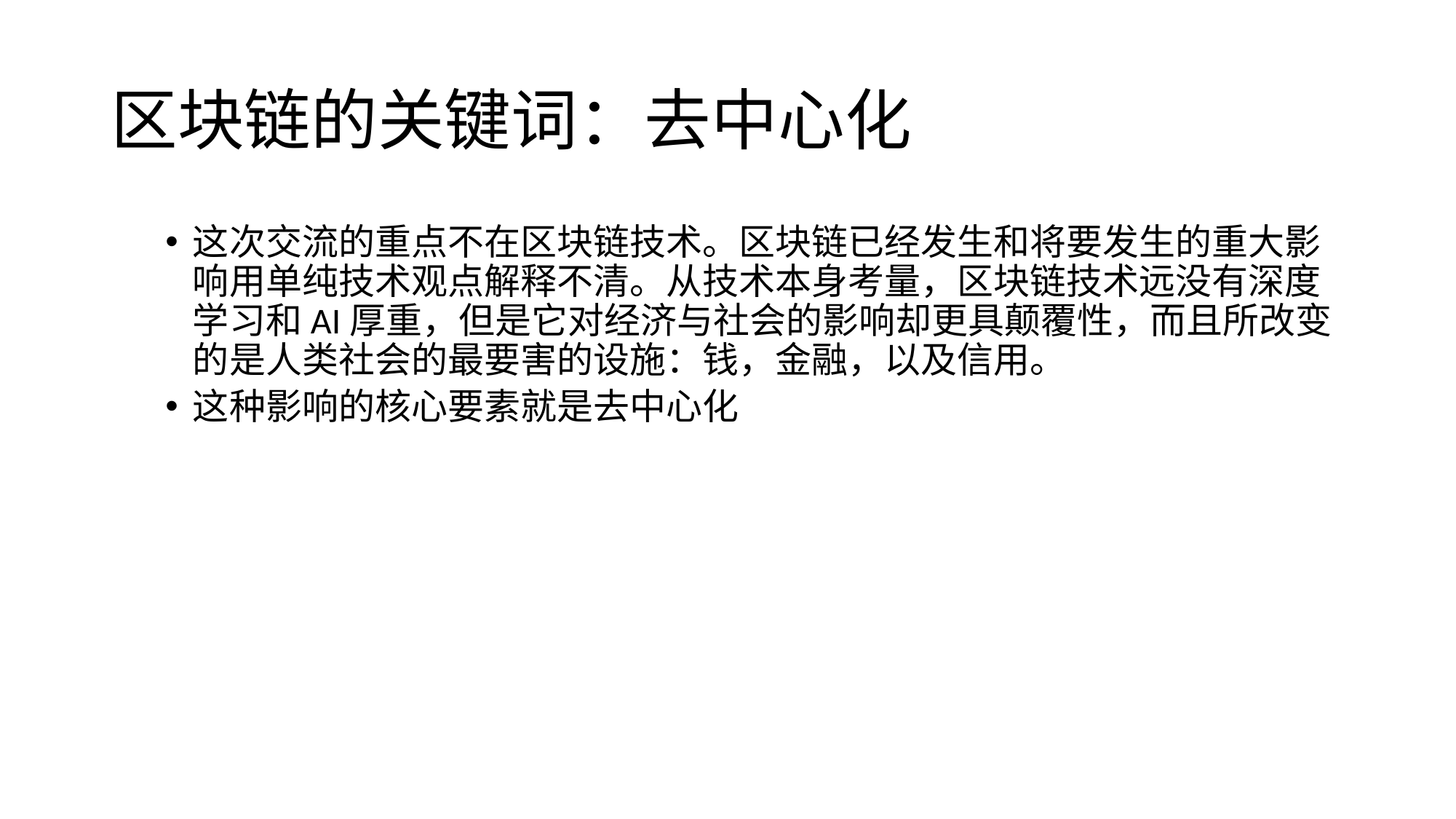

# 区块链的关键词：去中心化
这次交流的重点不在区块链技术。区块链已经发生和将要发生的重大影响用单纯技术观点解释不清。从技术本身考量，区块链技术远没有深度学习和AI厚重，但是它对经济与社会的影响却更具颠覆性，而且所改变的是人类社会的最要害的设施：钱，金融，以及信用。
这种影响的核心要素就是去中心化